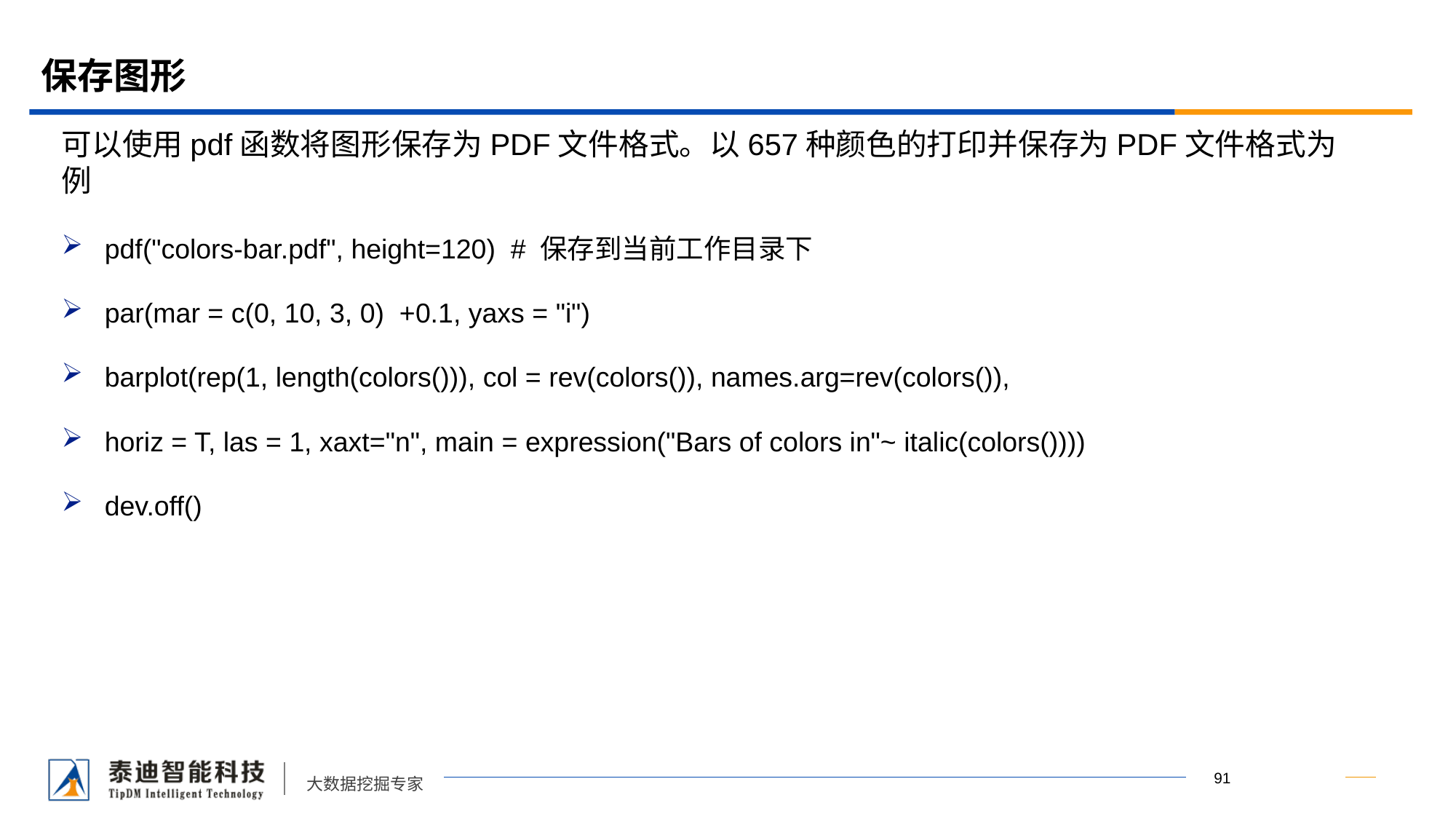

# 保存图形
可以使用pdf函数将图形保存为PDF文件格式。以657种颜色的打印并保存为PDF文件格式为例
pdf("colors-bar.pdf", height=120)  # 保存到当前工作目录下
par(mar = c(0, 10, 3, 0)  +0.1, yaxs = "i")
barplot(rep(1, length(colors())), col = rev(colors()), names.arg=rev(colors()),
horiz = T, las = 1, xaxt="n", main = expression("Bars of colors in"~ italic(colors())))
dev.off()